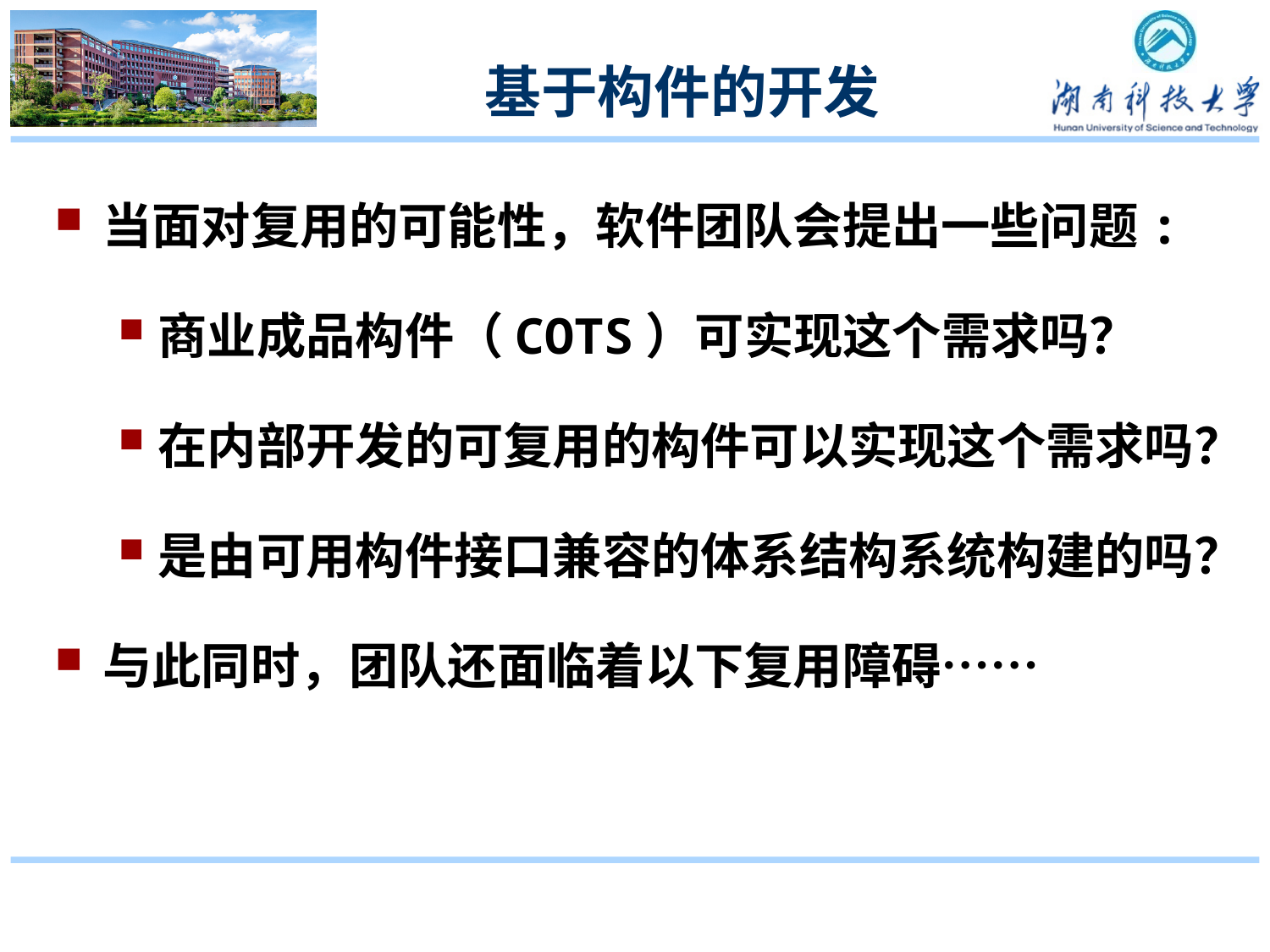

# 基于构件的开发
当面对复用的可能性，软件团队会提出一些问题:
商业成品构件（COTS）可实现这个需求吗？
在内部开发的可复用的构件可以实现这个需求吗？
是由可用构件接口兼容的体系结构系统构建的吗？
与此同时，团队还面临着以下复用障碍……
21